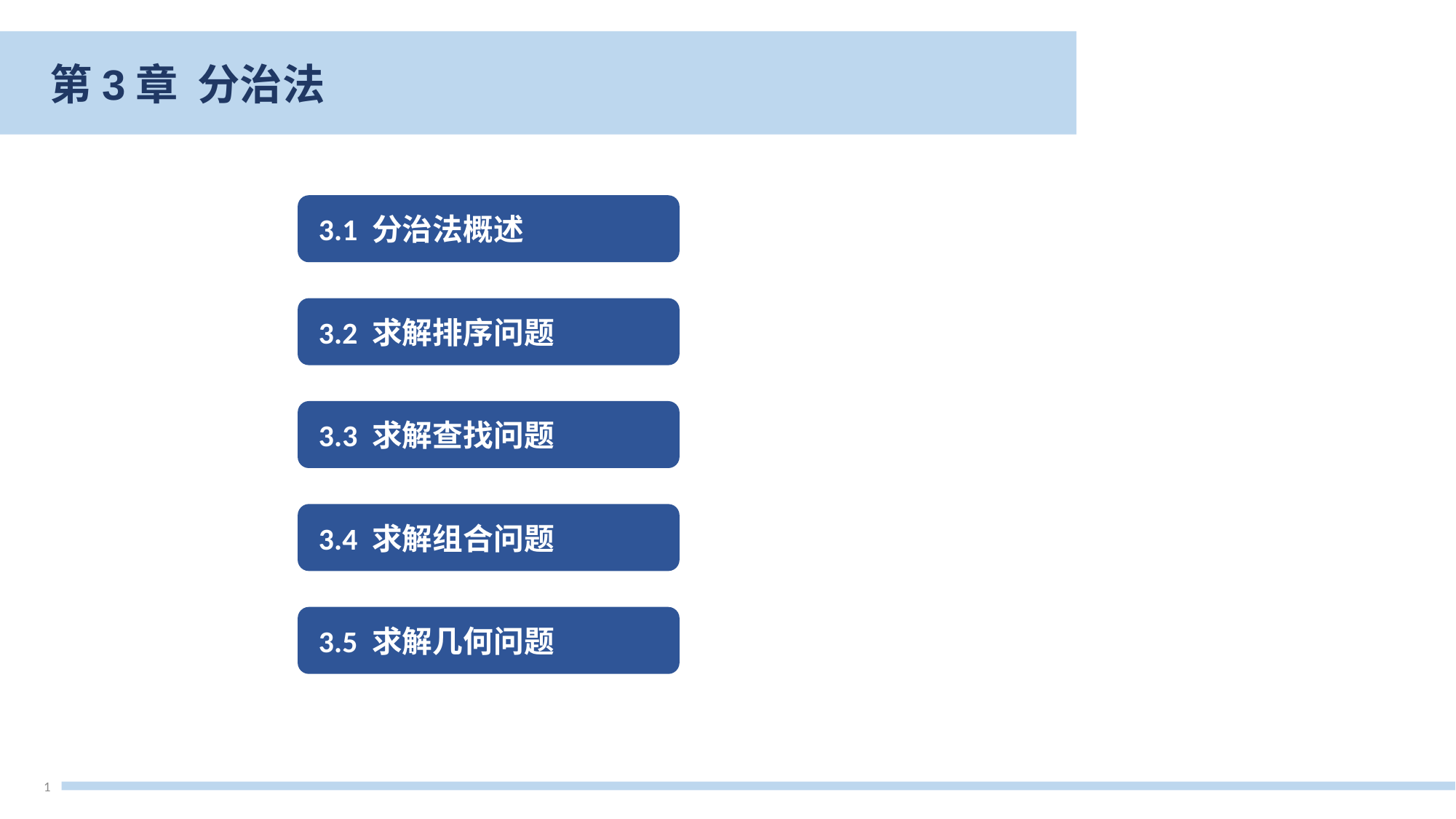

第3章  分治法
3.1 分治法概述
3.2 求解排序问题
3.3 求解查找问题
3.4 求解组合问题
3.5 求解几何问题
1